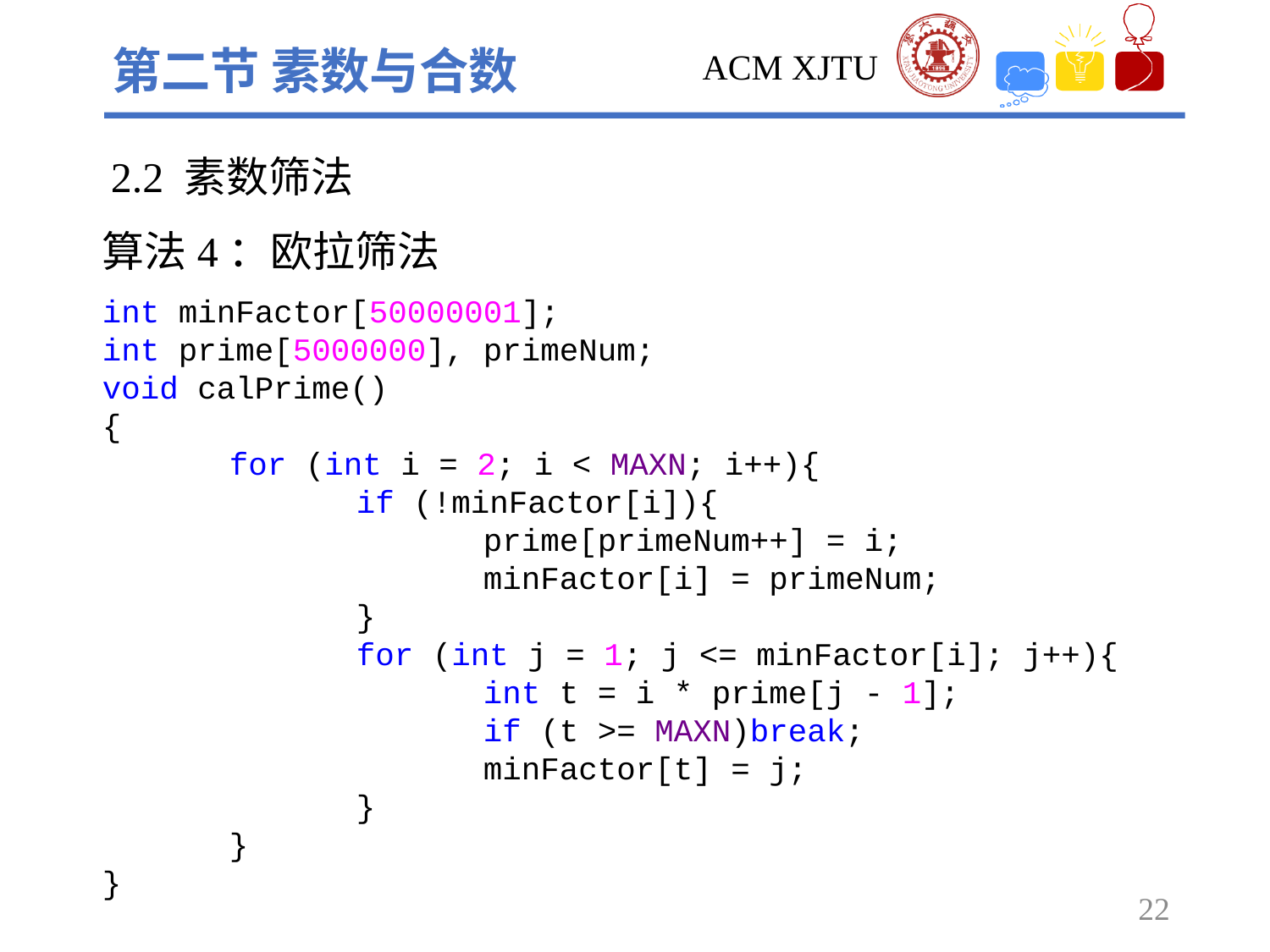

第二节 素数与合数
2.2 素数筛法
算法4：欧拉筛法
int minFactor[50000001];
int prime[5000000], primeNum;
void calPrime()
{
	for (int i = 2; i < MAXN; i++){
		if (!minFactor[i]){
			prime[primeNum++] = i;
			minFactor[i] = primeNum;
		}
		for (int j = 1; j <= minFactor[i]; j++){
			int t = i * prime[j - 1];
			if (t >= MAXN)break;
			minFactor[t] = j;
		}
	}
}
22